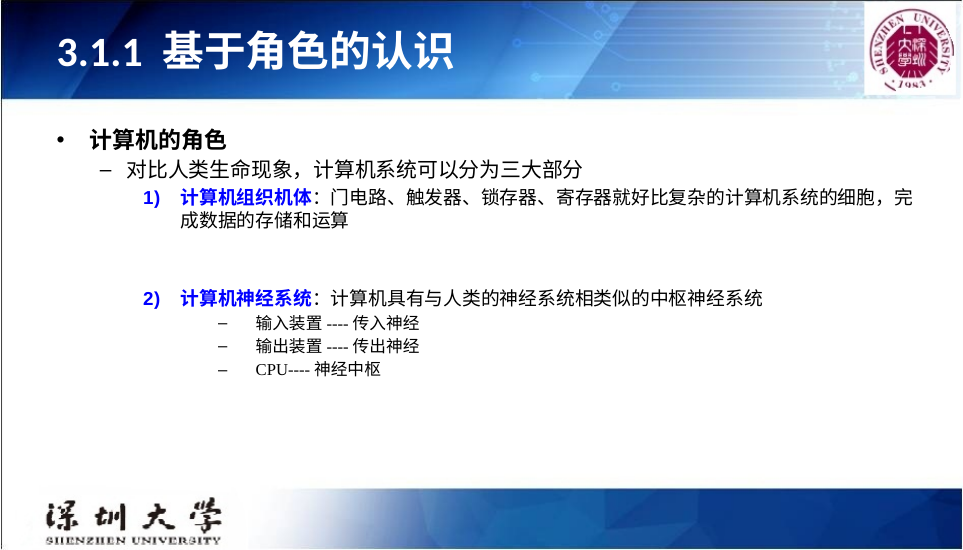

# 3.1.1 基于角色的认识
计算机的角色
对比人类生命现象，计算机系统可以分为三大部分
计算机组织机体：门电路、触发器、锁存器、寄存器就好比复杂的计算机系统的细胞，完成数据的存储和运算

计算机神经系统：计算机具有与人类的神经系统相类似的中枢神经系统
输入装置----传入神经
输出装置----传出神经
CPU----神经中枢

10